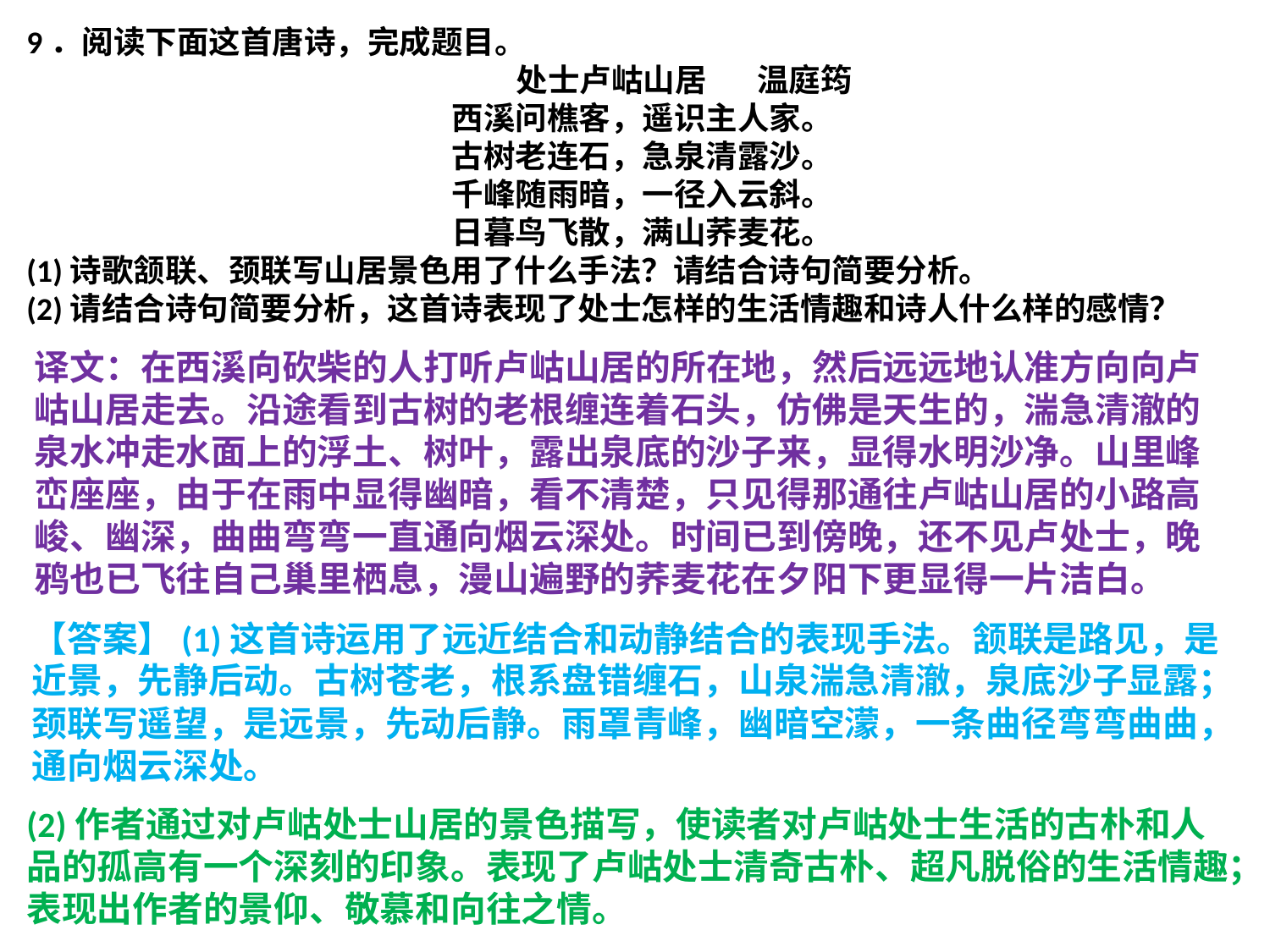

9．阅读下面这首唐诗，完成题目。
                                                                   处士卢岵山居       温庭筠
                                                          西溪问樵客，遥识主人家。
                                                          古树老连石，急泉清露沙。
                                                          千峰随雨暗，一径入云斜。
                                                          日暮鸟飞散，满山荞麦花。
(1)诗歌颔联、颈联写山居景色用了什么手法？请结合诗句简要分析。
(2)请结合诗句简要分析，这首诗表现了处士怎样的生活情趣和诗人什么样的感情？
译文：在西溪向砍柴的人打听卢岵山居的所在地，然后远远地认准方向向卢岵山居走去。沿途看到古树的老根缠连着石头，仿佛是天生的，湍急清澈的泉水冲走水面上的浮土、树叶，露出泉底的沙子来，显得水明沙净。山里峰峦座座，由于在雨中显得幽暗，看不清楚，只见得那通往卢岵山居的小路高峻、幽深，曲曲弯弯一直通向烟云深处。时间已到傍晚，还不见卢处士，晚鸦也已飞往自己巢里栖息，漫山遍野的荞麦花在夕阳下更显得一片洁白。
【答案】(1)这首诗运用了远近结合和动静结合的表现手法。颔联是路见，是近景，先静后动。古树苍老，根系盘错缠石，山泉湍急清澈，泉底沙子显露；颈联写遥望，是远景，先动后静。雨罩青峰，幽暗空濛，一条曲径弯弯曲曲，通向烟云深处。
(2)作者通过对卢岵处士山居的景色描写，使读者对卢岵处士生活的古朴和人品的孤高有一个深刻的印象。表现了卢岵处士清奇古朴、超凡脱俗的生活情趣；表现出作者的景仰、敬慕和向往之情。